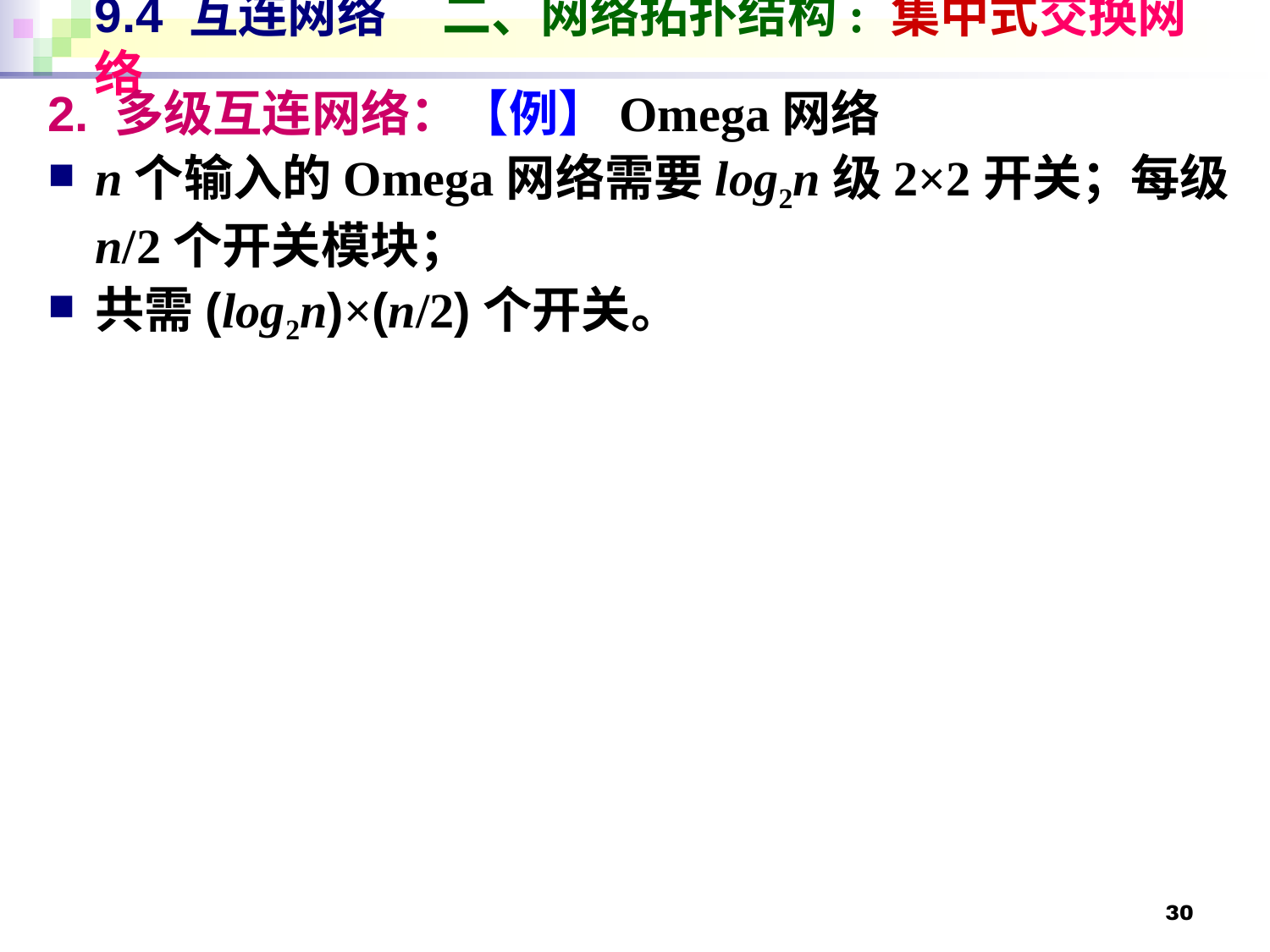

# 9.4 互连网络     二、网络拓扑结构: 集中式交换网络
2. 多级互连网络：【例】Omega网络
n个输入的Omega网络需要log2n级2×2开关；每级n/2个开关模块；
共需(log2n)×(n/2)个开关。
30